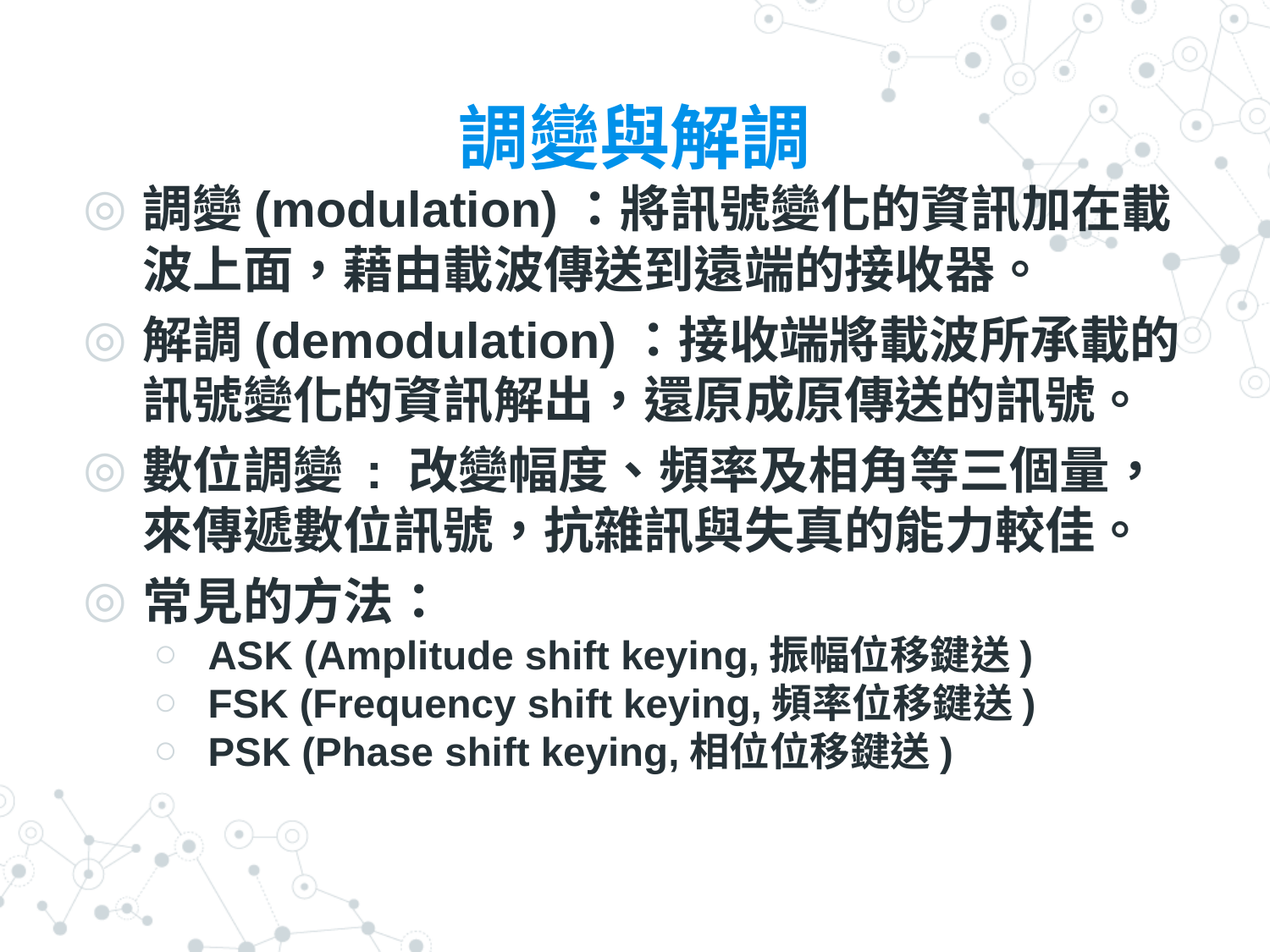

# 調變與解調
調變(modulation)：將訊號變化的資訊加在載波上面，藉由載波傳送到遠端的接收器。
解調(demodulation)：接收端將載波所承載的訊號變化的資訊解出，還原成原傳送的訊號。
數位調變 : 改變幅度、頻率及相角等三個量，來傳遞數位訊號，抗雜訊與失真的能力較佳。
常見的方法：
ASK (Amplitude shift keying,振幅位移鍵送)
FSK (Frequency shift keying,頻率位移鍵送)
PSK (Phase shift keying,相位位移鍵送)